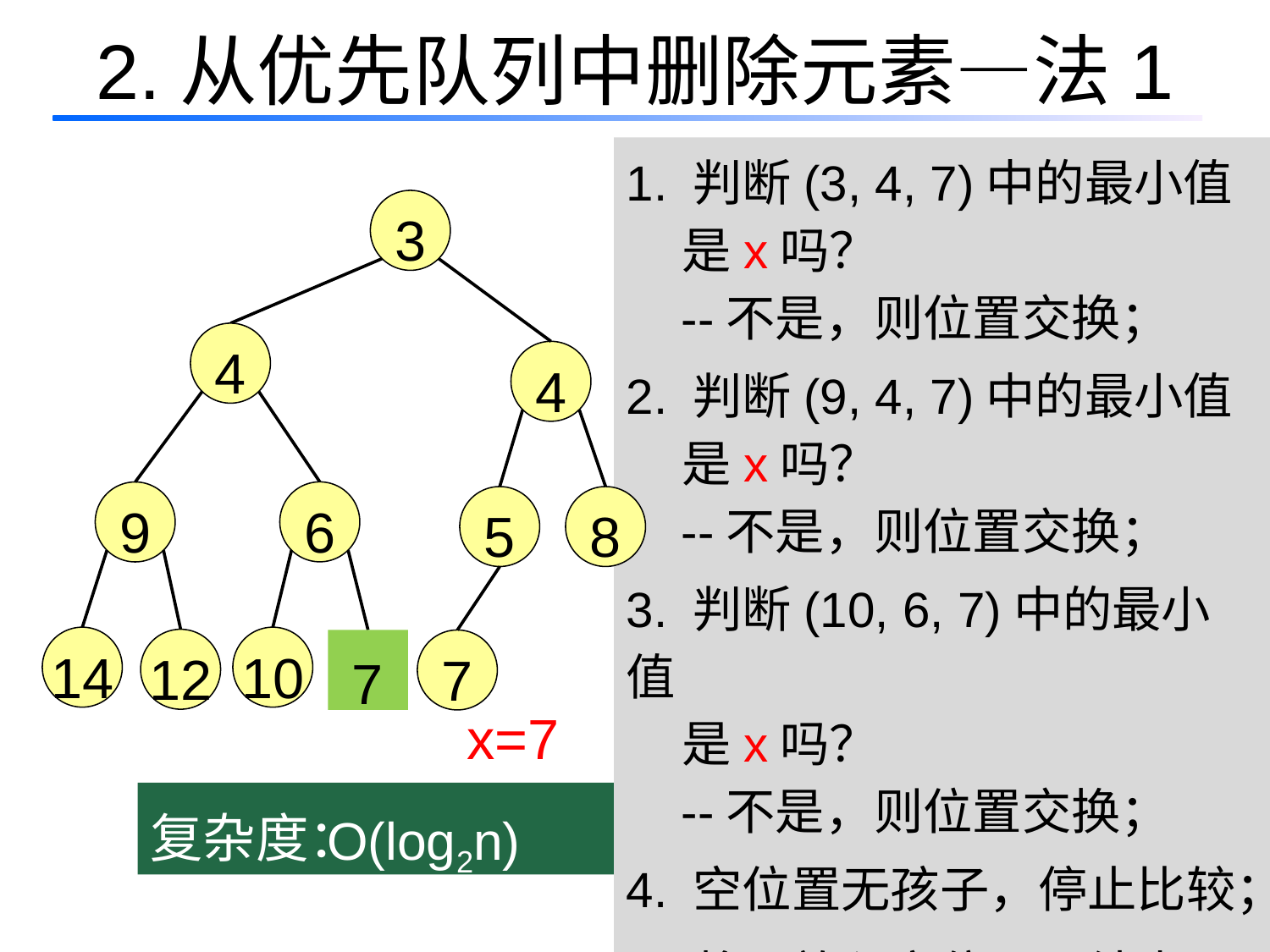

# 2.从优先队列中删除元素—法1

1. 判断(3, 4, 7)中的最小值
    是x吗？
    --不是，则位置交换；
2. 判断(9, 4, 7)中的最小值
    是x吗？
    --不是，则位置交换；
3. 判断(10, 6, 7)中的最小值
    是x吗？
    --不是，则位置交换；
4. 空位置无孩子，停止比较；
5. 将x放入空位置，结束。

3
4
4
6
9
5
8
7
14
10
12

7
x=7
复杂度：
O(log2n)